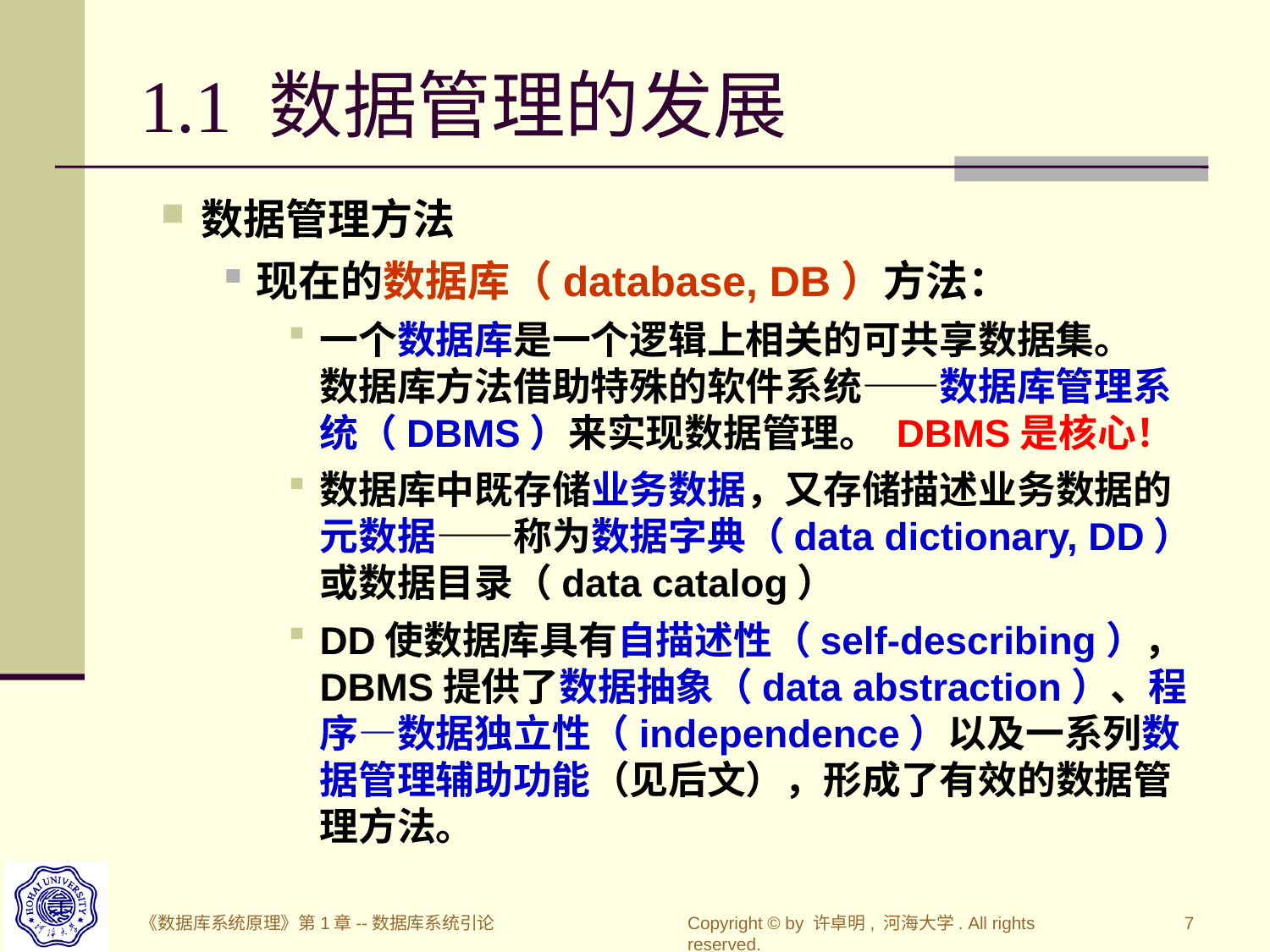

# 1.1 数据管理的发展
数据管理方法
现在的数据库（database, DB）方法：
一个数据库是一个逻辑上相关的可共享数据集。
数据库方法借助特殊的软件系统——数据库管理系统（DBMS）来实现数据管理。 DBMS是核心！
数据库中既存储业务数据，又存储描述业务数据的元数据——称为数据字典（data dictionary, DD）或数据目录（data catalog）
DD使数据库具有自描述性（self-describing），DBMS提供了数据抽象（data abstraction）、程序—数据独立性（independence）以及一系列数据管理辅助功能（见后文），形成了有效的数据管理方法。
《数据库系统原理》第1章--数据库系统引论
Copyright © by 许卓明, 河海大学. All rights reserved.
7